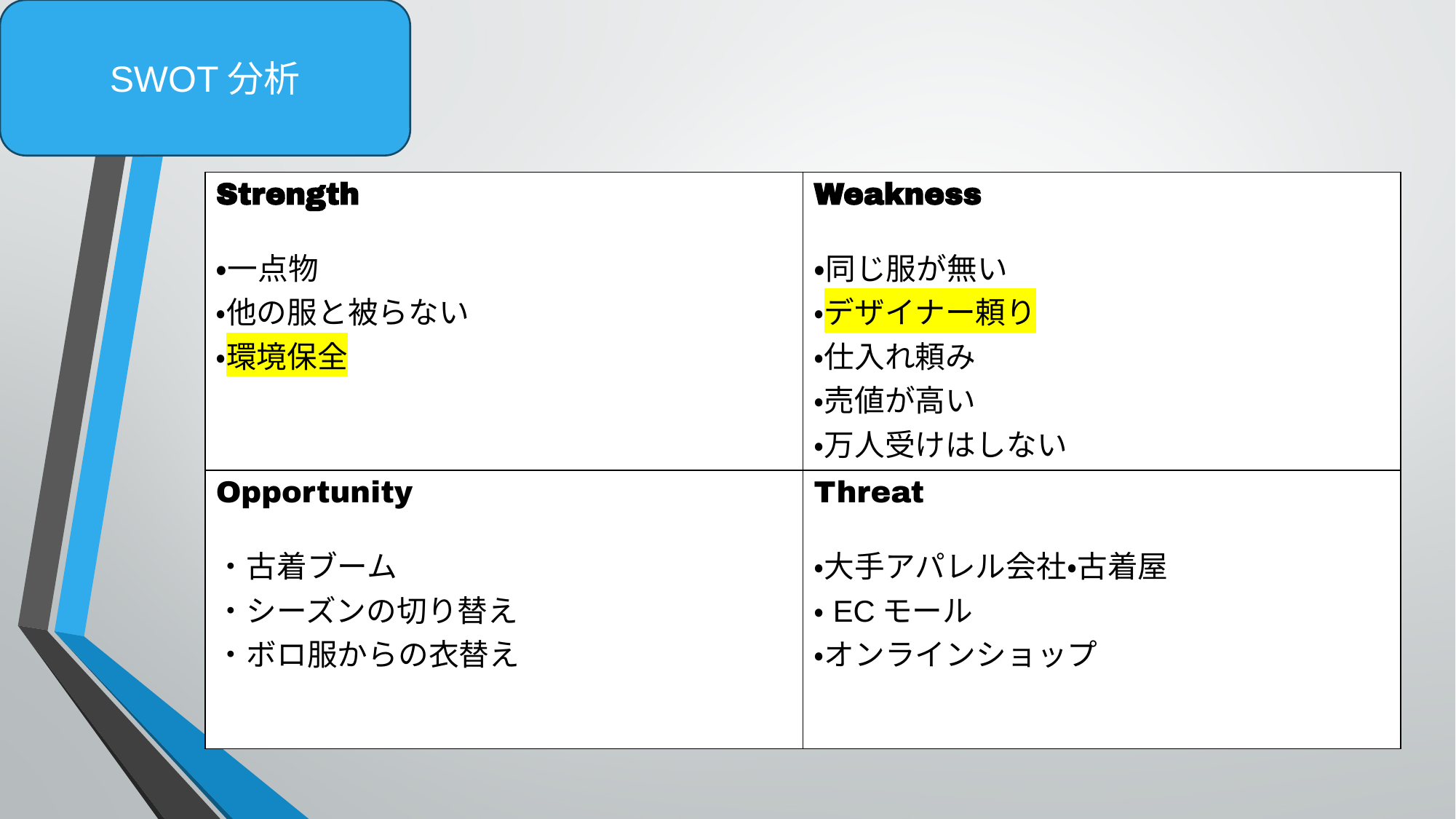

SWOT分析
| Strength ・一点物 ・他の服と被らない ・環境保全 | Weakness ・同じ服が無い ・デザイナー頼り ・仕入れ頼み ・売値が高い ・万人受けはしない |
| --- | --- |
| Opportunity ・古着ブーム ・シーズンの切り替え ・ボロ服からの衣替え | Threat ・大手アパレル会社・古着屋 ・ECモール ・オンラインショップ |